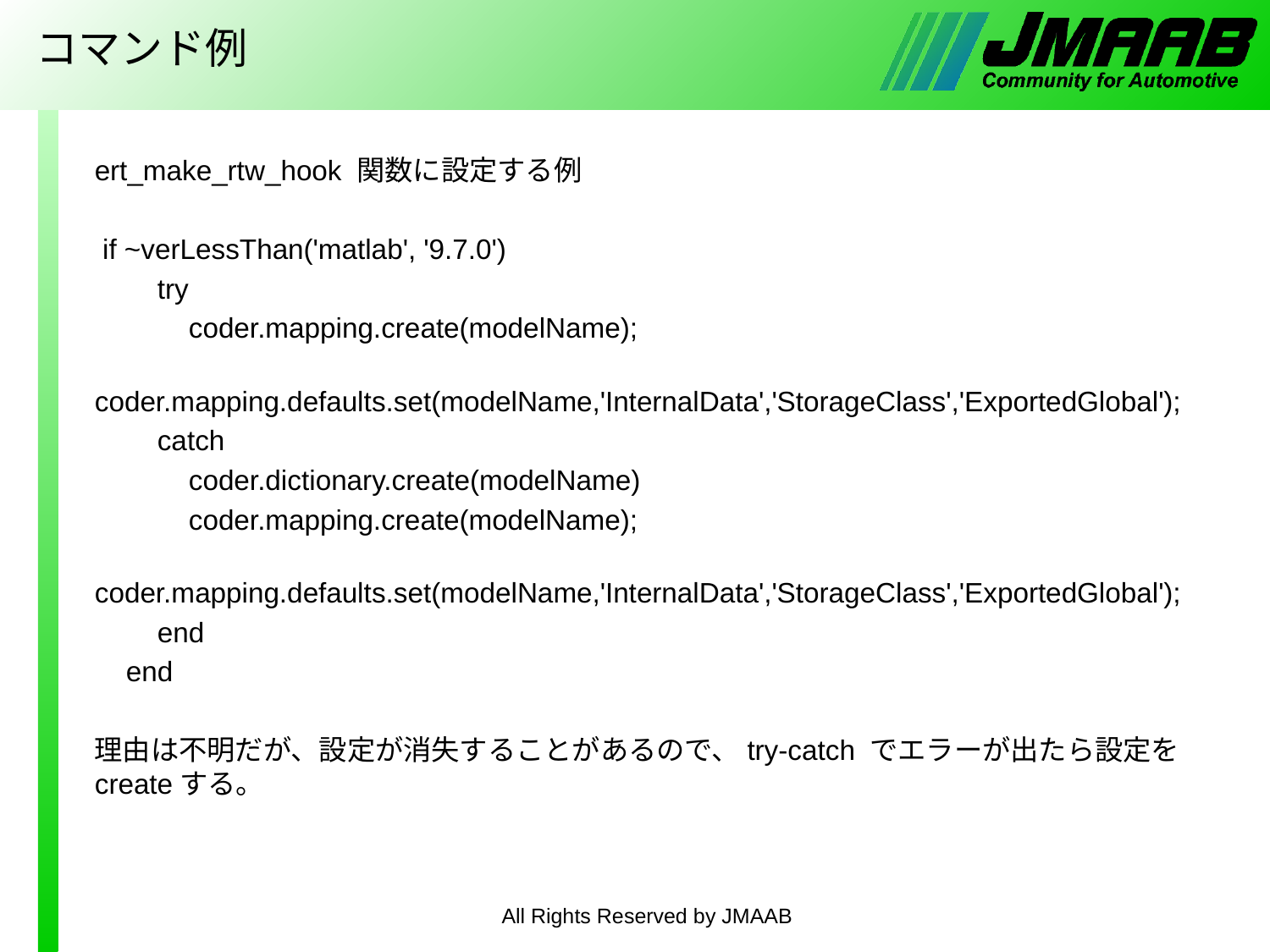

# コマンド例
ert_make_rtw_hook 関数に設定する例

 if ~verLessThan('matlab', '9.7.0')
        try
            coder.mapping.create(modelName);
            coder.mapping.defaults.set(modelName,'InternalData','StorageClass','ExportedGlobal');
        catch
            coder.dictionary.create(modelName)
            coder.mapping.create(modelName);
            coder.mapping.defaults.set(modelName,'InternalData','StorageClass','ExportedGlobal');
        end
    end

理由は不明だが、設定が消失することがあるので、try-catch でエラーが出たら設定をcreateする。